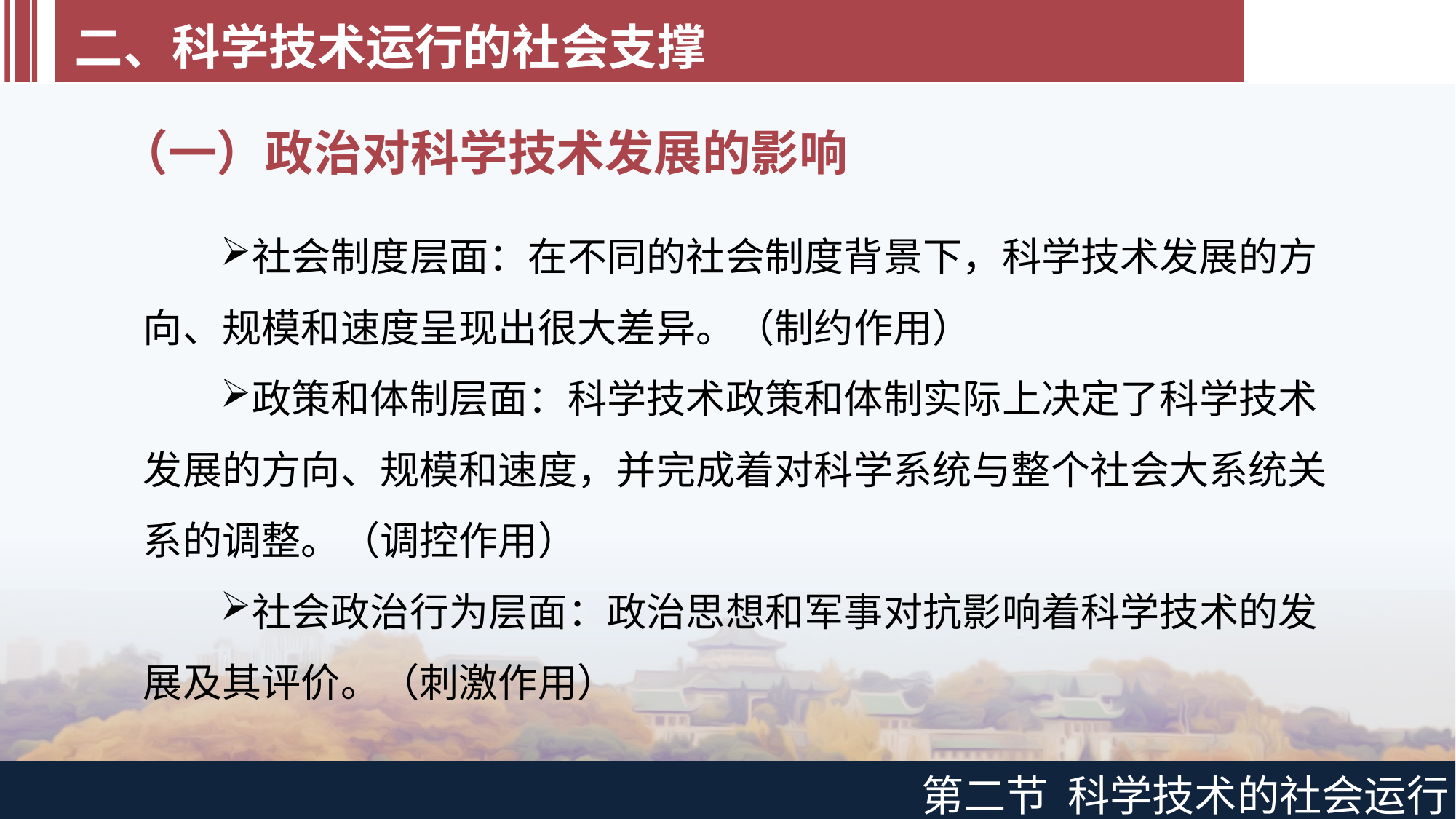

二、科学技术运行的社会支撑
（一）政治对科学技术发展的影响
社会制度层面：在不同的社会制度背景下，科学技术发展的方向、规模和速度呈现出很大差异。（制约作用）
政策和体制层面：科学技术政策和体制实际上决定了科学技术发展的方向、规模和速度，并完成着对科学系统与整个社会大系统关系的调整。（调控作用）
社会政治行为层面：政治思想和军事对抗影响着科学技术的发展及其评价。（刺激作用）
第二节  科学技术的社会运行